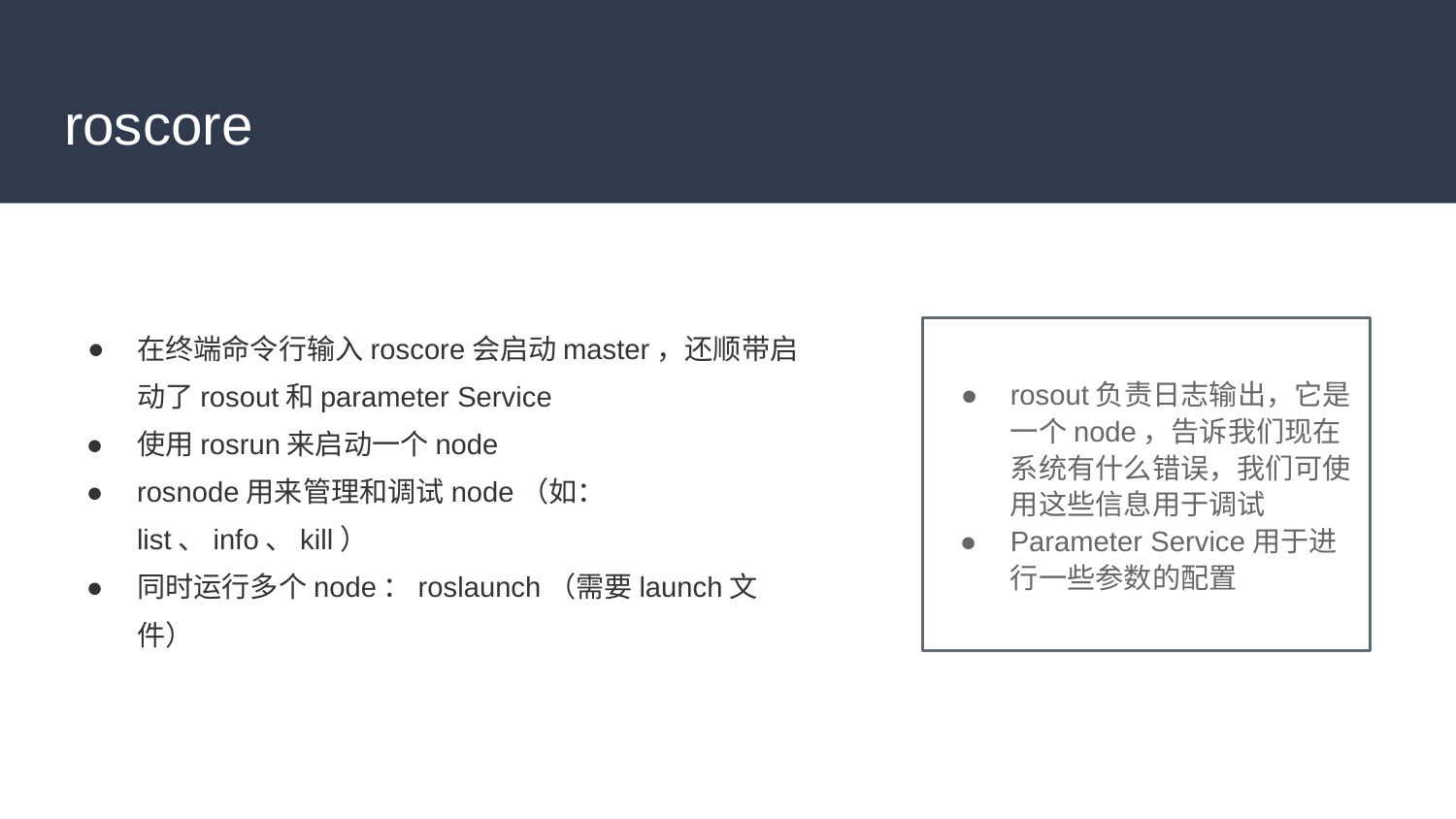

# roscore
在终端命令行输入roscore会启动master，还顺带启动了rosout和parameter Service
使用rosrun来启动一个node
rosnode用来管理和调试node（如：list、info、kill）
同时运行多个node：roslaunch（需要launch文件）
rosout负责日志输出，它是一个node，告诉我们现在系统有什么错误，我们可使用这些信息用于调试
Parameter Service用于进行一些参数的配置